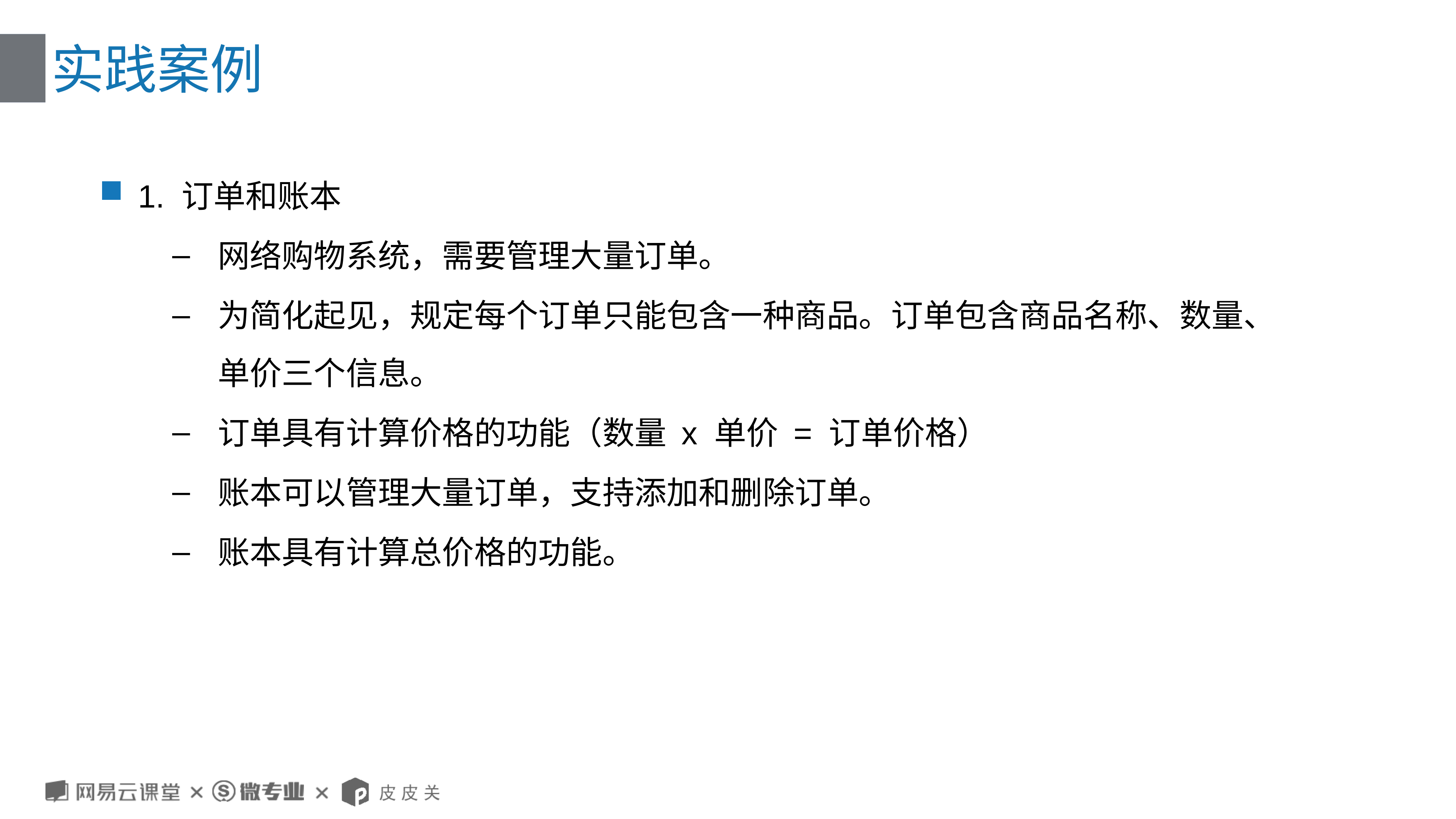

# 实践案例
1. 订单和账本
网络购物系统，需要管理大量订单。
为简化起见，规定每个订单只能包含一种商品。订单包含商品名称、数量、单价三个信息。
订单具有计算价格的功能（数量 x 单价 = 订单价格）
账本可以管理大量订单，支持添加和删除订单。
账本具有计算总价格的功能。